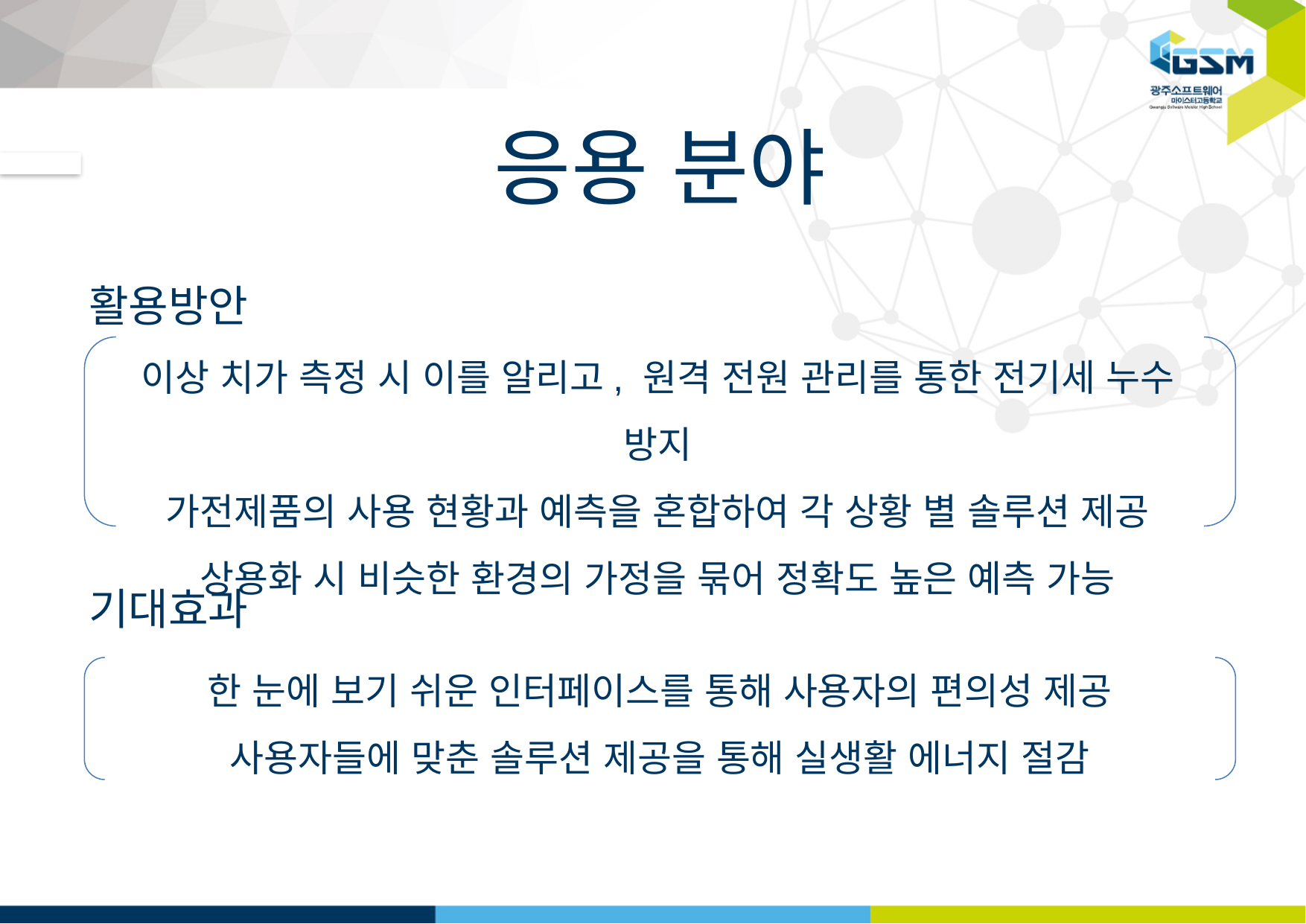

응용 분야

활용방안
이상 치가 측정 시 이를 알리고, 원격 전원 관리를 통한 전기세 누수 방지
가전제품의 사용 현황과 예측을 혼합하여 각 상황 별 솔루션 제공
상용화 시 비슷한 환경의 가정을 묶어 정확도 높은 예측 가능

기대효과
한 눈에 보기 쉬운 인터페이스를 통해 사용자의 편의성 제공
사용자들에 맞춘 솔루션 제공을 통해 실생활 에너지 절감